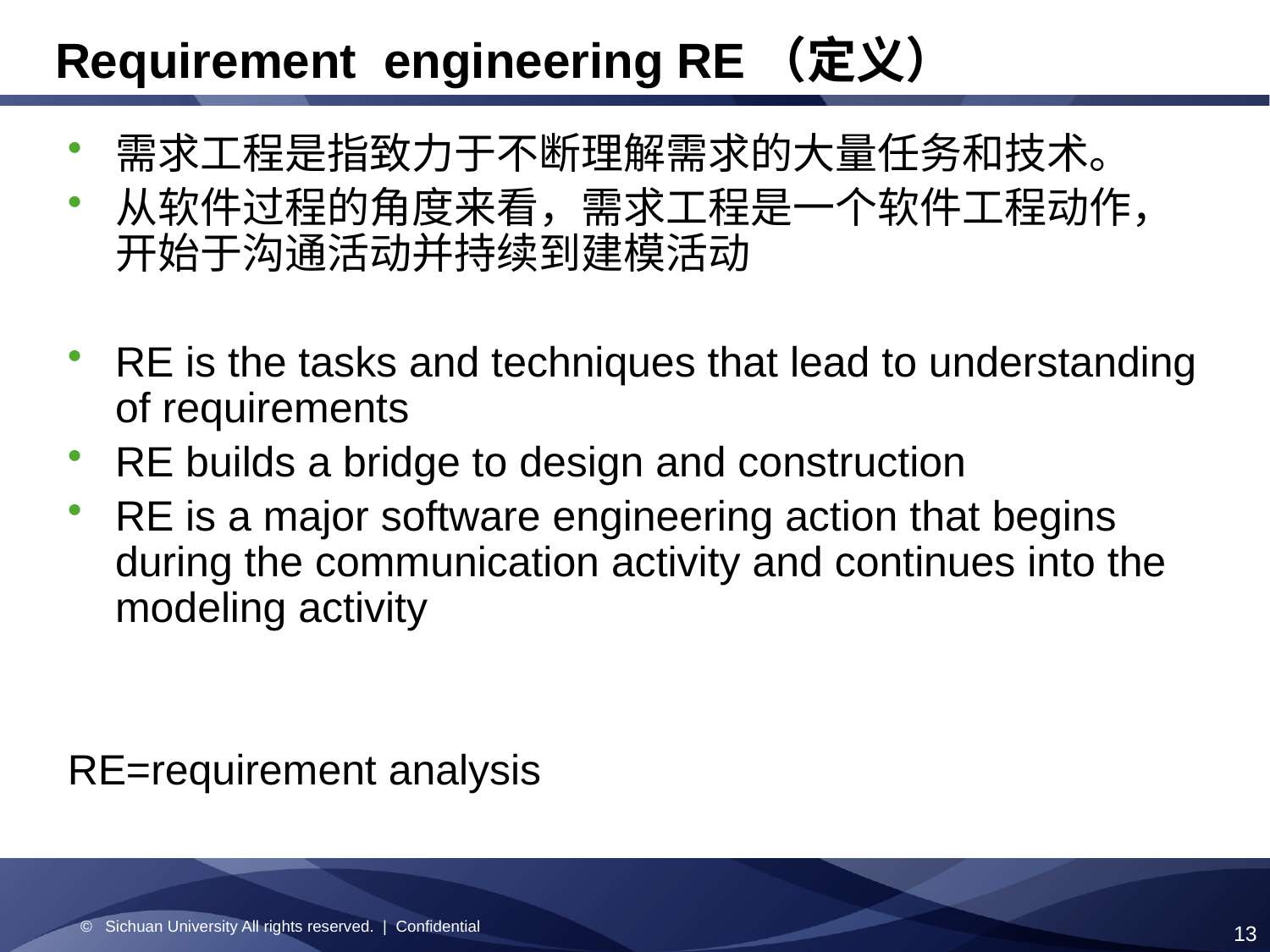

# Requirement  engineering RE（定义）
需求工程是指致力于不断理解需求的大量任务和技术。
从软件过程的角度来看，需求工程是一个软件工程动作，开始于沟通活动并持续到建模活动

RE is the tasks and techniques that lead to understanding of requirements
RE builds a bridge to design and construction
RE is a major software engineering action that begins during the communication activity and continues into the modeling activity

RE=requirement analysis
©   Sichuan University All rights reserved.  |  Confidential
13